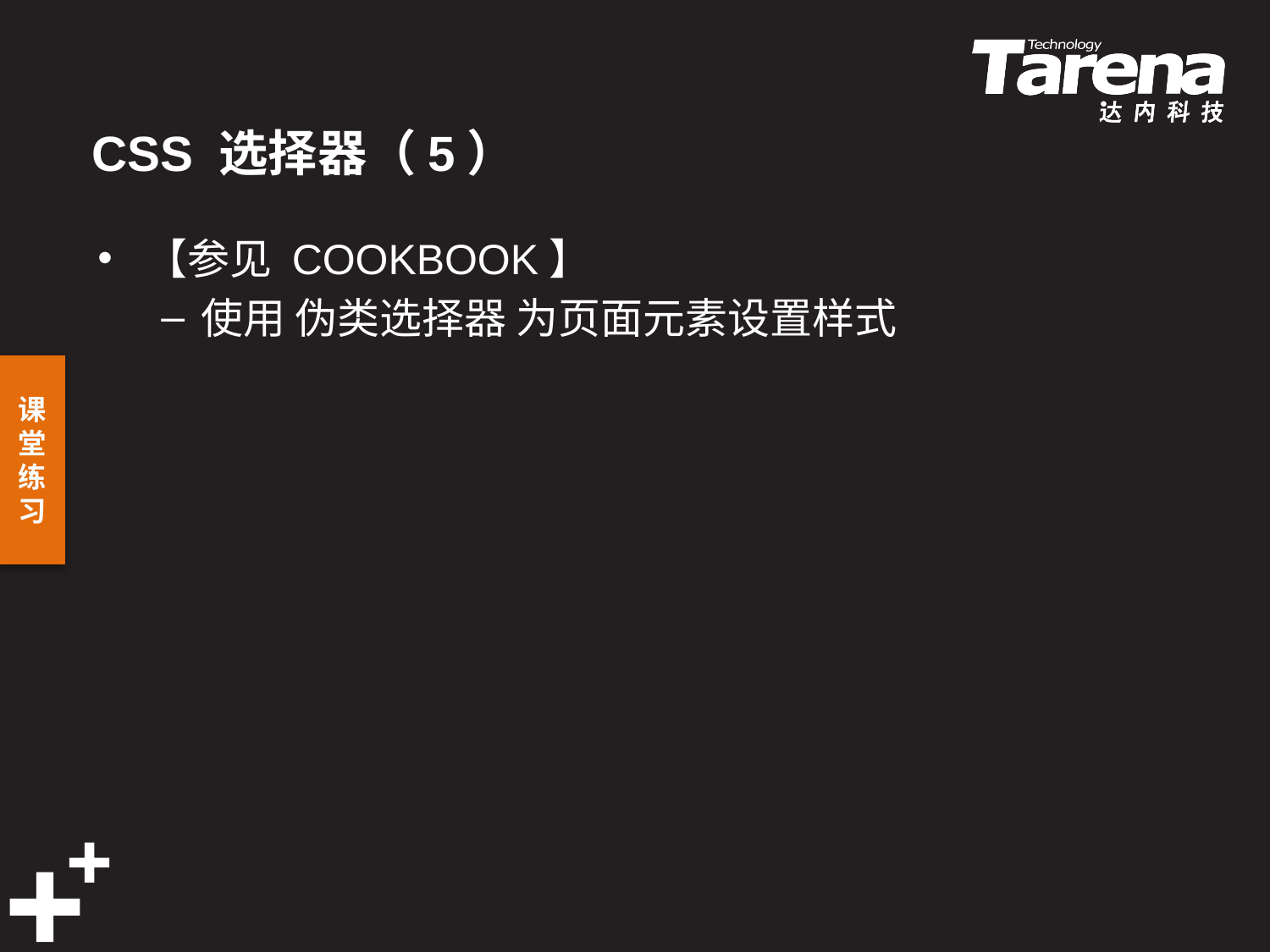

# CSS 选择器（5）
【参见 COOKBOOK】
使用 伪类选择器 为页面元素设置样式